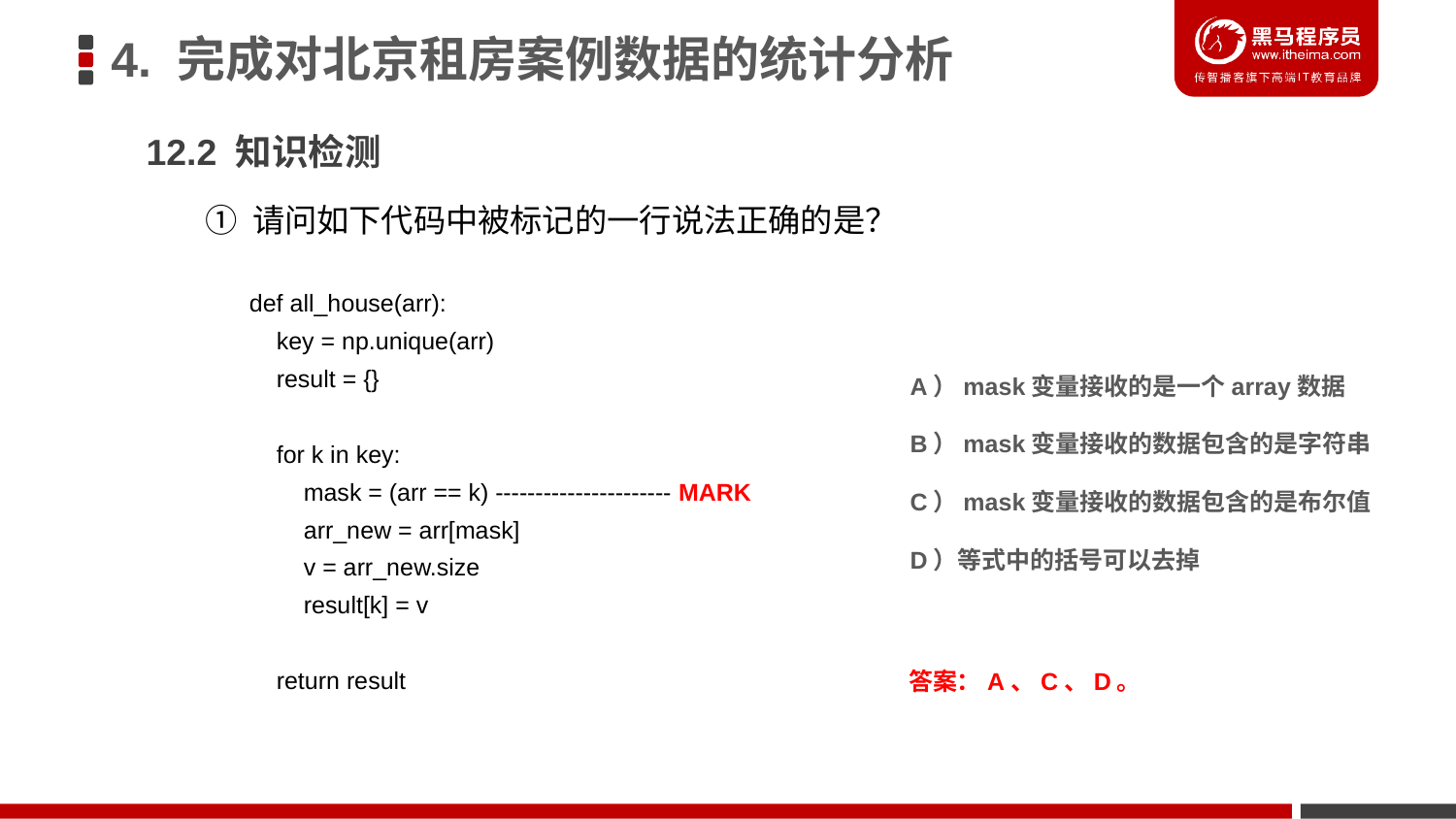

4. 完成对北京租房案例数据的统计分析
12.2 知识检测
① 请问如下代码中被标记的一行说法正确的是？
def all_house(arr):
    key = np.unique(arr)
    result = {}

    for k in key:
        mask = (arr == k) ---------------------- MARK
        arr_new = arr[mask]
        v = arr_new.size
        result[k] = v

    return result
A）mask变量接收的是一个array数据

B）mask变量接收的数据包含的是字符串

C）mask变量接收的数据包含的是布尔值

D）等式中的括号可以去掉
答案：A、C、D。